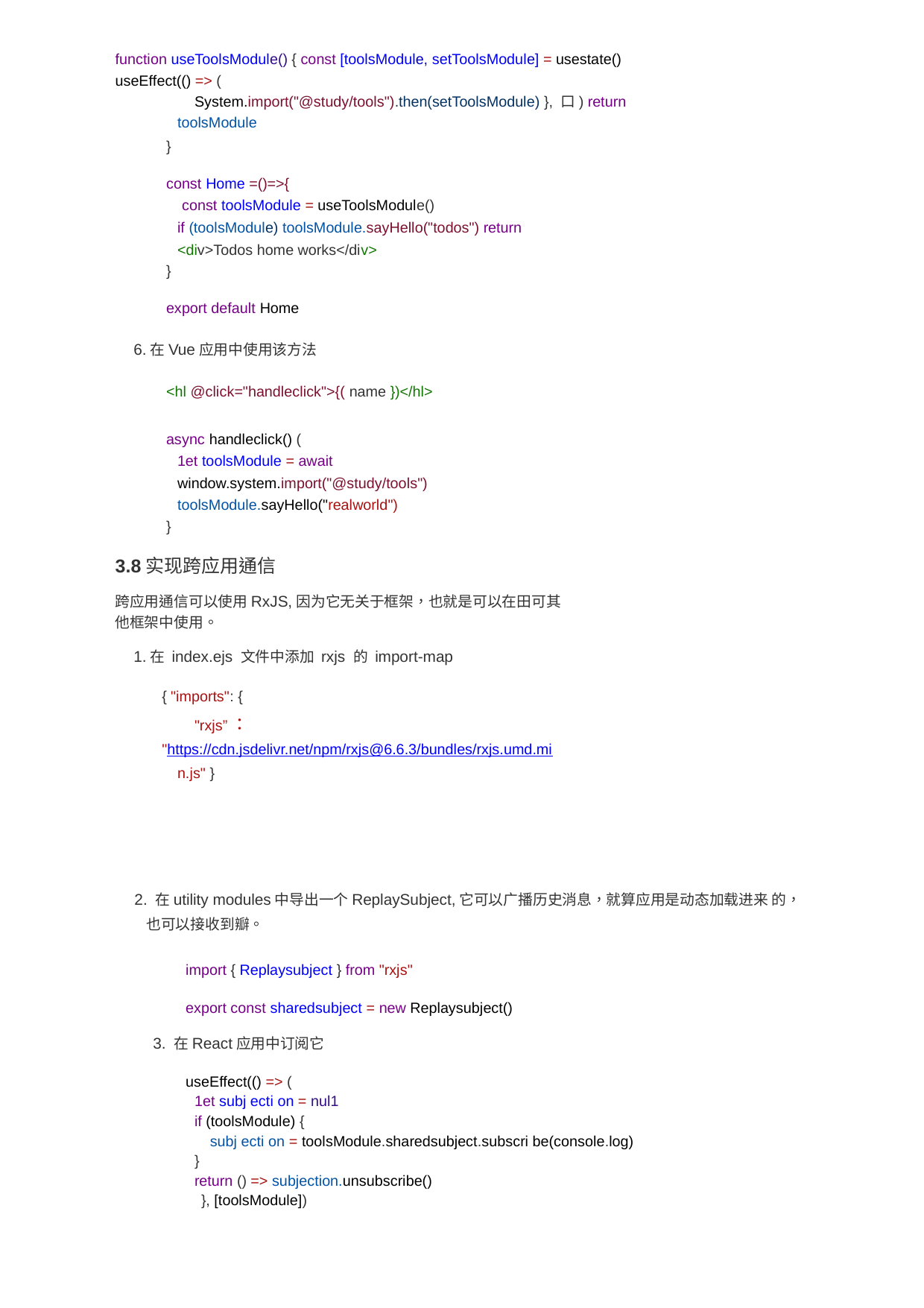

function useToolsModule() { const [toolsModule, setToolsModule] = usestate() useEffect(() => (
System.import("@study/tools").then(setToolsModule) }, 口) return toolsModule
}
const Home =()=>{
const toolsModule = useToolsModule()
if (toolsModule) toolsModule.sayHello("todos") return <div>Todos home works</div>
}
export default Home
6.在Vue应用中使用该方法
<hl @click="handleclick">{( name })</hl>
async handleclick() (
1et toolsModule = await window.system.import("@study/tools") toolsModule.sayHello("realworld")
}
3.8实现跨应用通信
跨应用通信可以使用RxJS,因为它无关于框架，也就是可以在田可其他框架中使用。
1.在 index.ejs 文件中添加 rxjs 的 import-map
{ "imports": {
"rxjs”：
"https://cdn.jsdelivr.net/npm/rxjs@6.6.3/bundles/rxjs.umd.mi n.js" }
2. 在utility modules中导出一个ReplaySubject,它可以广播历史消息，就算应用是动态加载进来 的，也可以接收到瓣。
import { Replaysubject } from "rxjs"
export const sharedsubject = new Replaysubject()
3. 在React应用中订阅它
useEffect(() => (
1et subj ecti on = nul1
if (toolsModule) {
subj ecti on = toolsModule.sharedsubject.subscri be(console.log)
}
return () => subjection.unsubscribe()
}, [toolsModule])